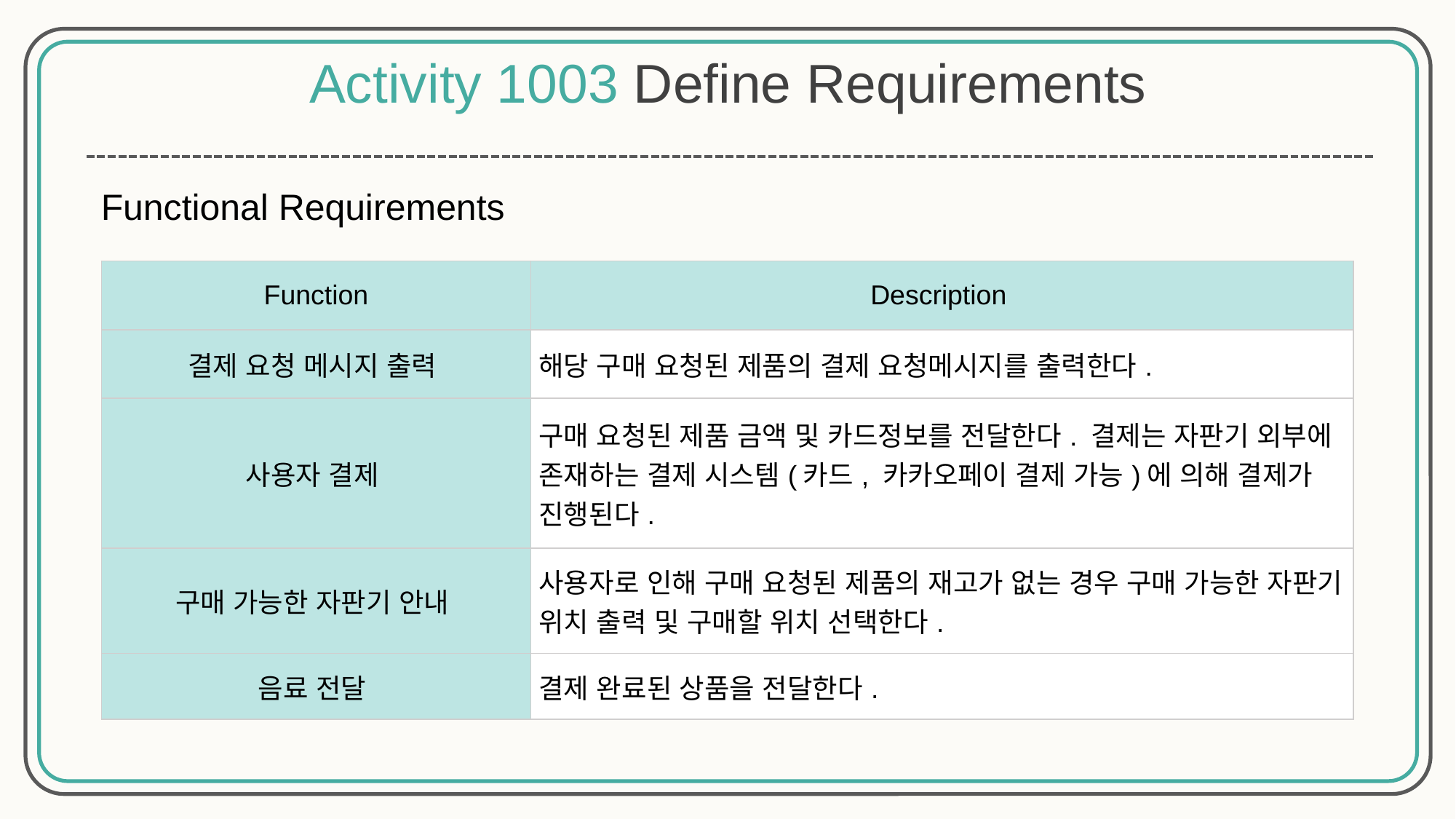

Activity 1003 Define Requirements
Functional Requirements
| Function | Description |
| --- | --- |
| 결제 요청 메시지 출력 | 해당 구매 요청된 제품의 결제 요청메시지를 출력한다. |
| 사용자 결제 | 구매 요청된 제품 금액 및 카드정보를 전달한다. 결제는 자판기 외부에 존재하는 결제 시스템(카드, 카카오페이 결제 가능)에 의해 결제가 진행된다. |
| 구매 가능한 자판기 안내 | 사용자로 인해 구매 요청된 제품의 재고가 없는 경우 구매 가능한 자판기 위치 출력 및 구매할 위치 선택한다. |
| 음료 전달 | 결제 완료된 상품을 전달한다. |